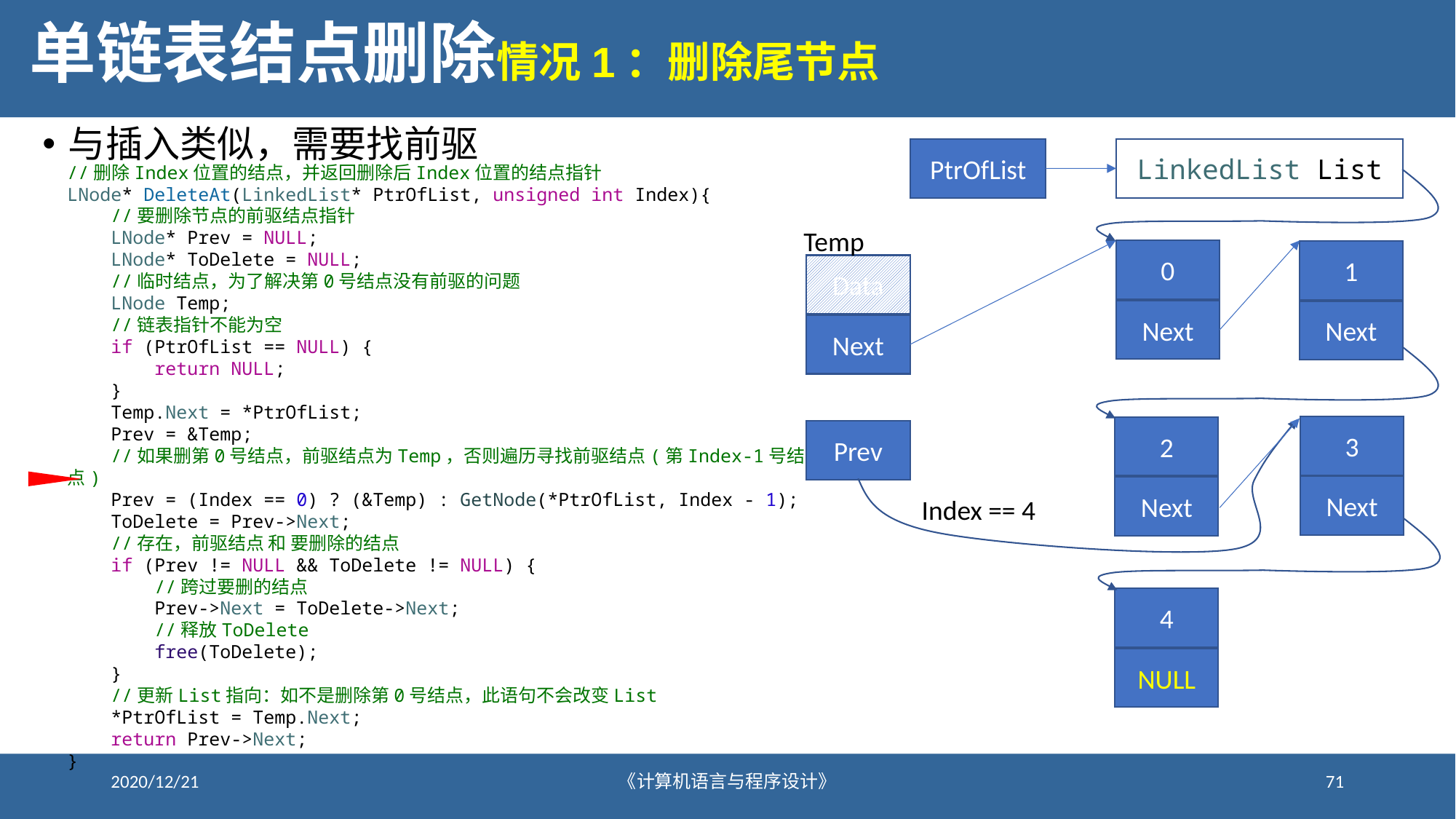

# 单链表结点删除情况1：删除尾节点
与插入类似，需要找前驱
LinkedList List
PtrOfList
//删除Index位置的结点，并返回删除后Index位置的结点指针
LNode* DeleteAt(LinkedList* PtrOfList, unsigned int Index){
    //要删除节点的前驱结点指针
    LNode* Prev = NULL;
    LNode* ToDelete = NULL;
    //临时结点，为了解决第0号结点没有前驱的问题
    LNode Temp;
    //链表指针不能为空
    if (PtrOfList == NULL) {
        return NULL;
    }
    Temp.Next = *PtrOfList;
    Prev = &Temp;
    //如果删第0号结点，前驱结点为Temp，否则遍历寻找前驱结点(第Index-1号结点)
    Prev = (Index == 0) ? (&Temp) : GetNode(*PtrOfList, Index - 1);
    ToDelete = Prev->Next;
    //存在，前驱结点 和 要删除的结点
    if (Prev != NULL && ToDelete != NULL) {
        //跨过要删的结点
        Prev->Next = ToDelete->Next;
        //释放ToDelete
        free(ToDelete);
    }
    //更新List指向：如不是删除第0号结点，此语句不会改变List
    *PtrOfList = Temp.Next;
    return Prev->Next;
}

Temp
0
Next
1
Next
Data
Next

3
Next
2
Next

Prev

Index == 4

4
NULL
2020/12/21
《计算机语言与程序设计》
71